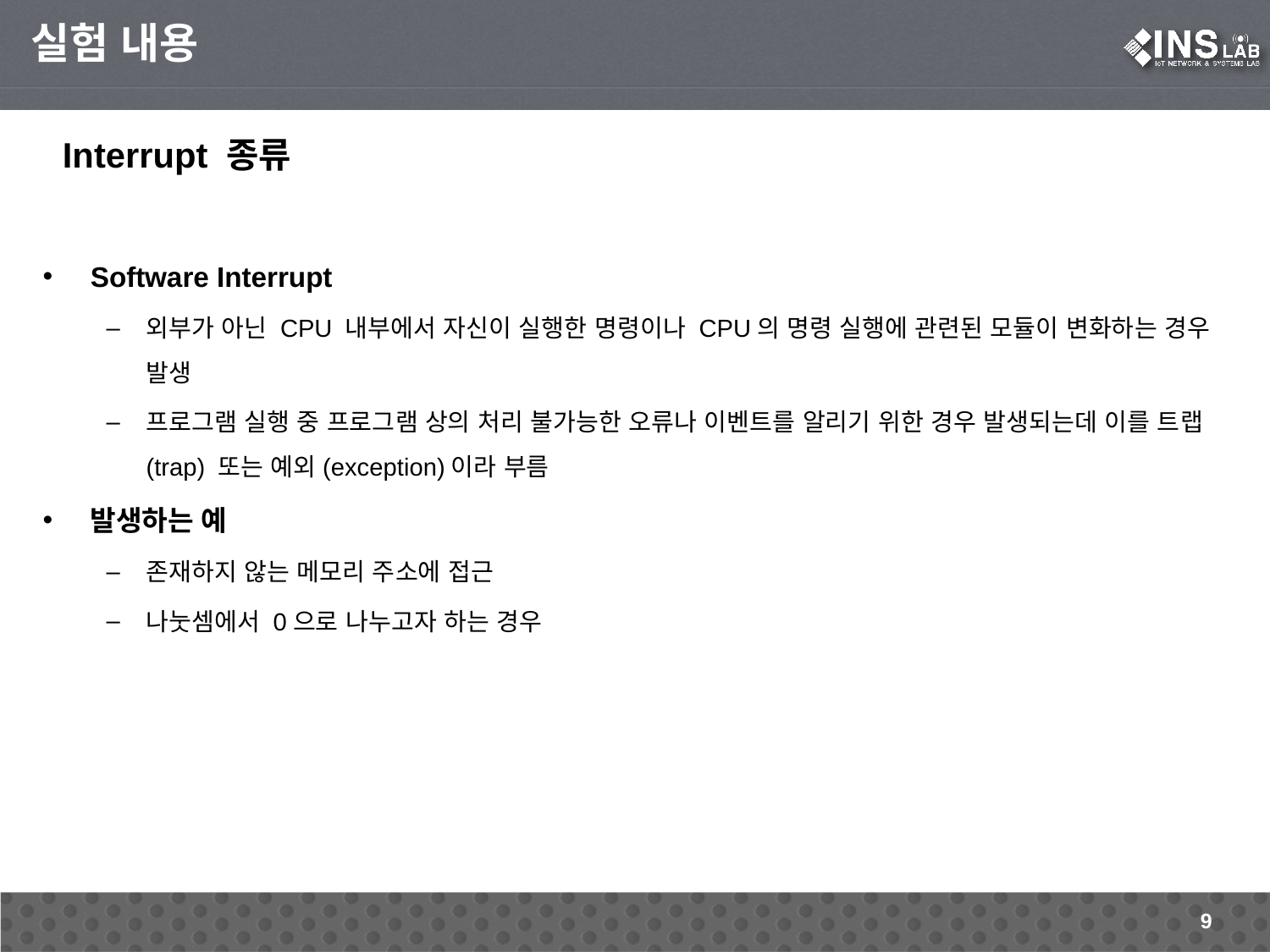

실험 내용

Interrupt 종류
Software Interrupt
외부가 아닌 CPU 내부에서 자신이 실행한 명령이나 CPU의 명령 실행에 관련된 모듈이 변화하는 경우 발생
프로그램 실행 중 프로그램 상의 처리 불가능한 오류나 이벤트를 알리기 위한 경우 발생되는데 이를 트랩(trap) 또는 예외(exception)이라 부름
발생하는 예
존재하지 않는 메모리 주소에 접근
나눗셈에서 0으로 나누고자 하는 경우
9